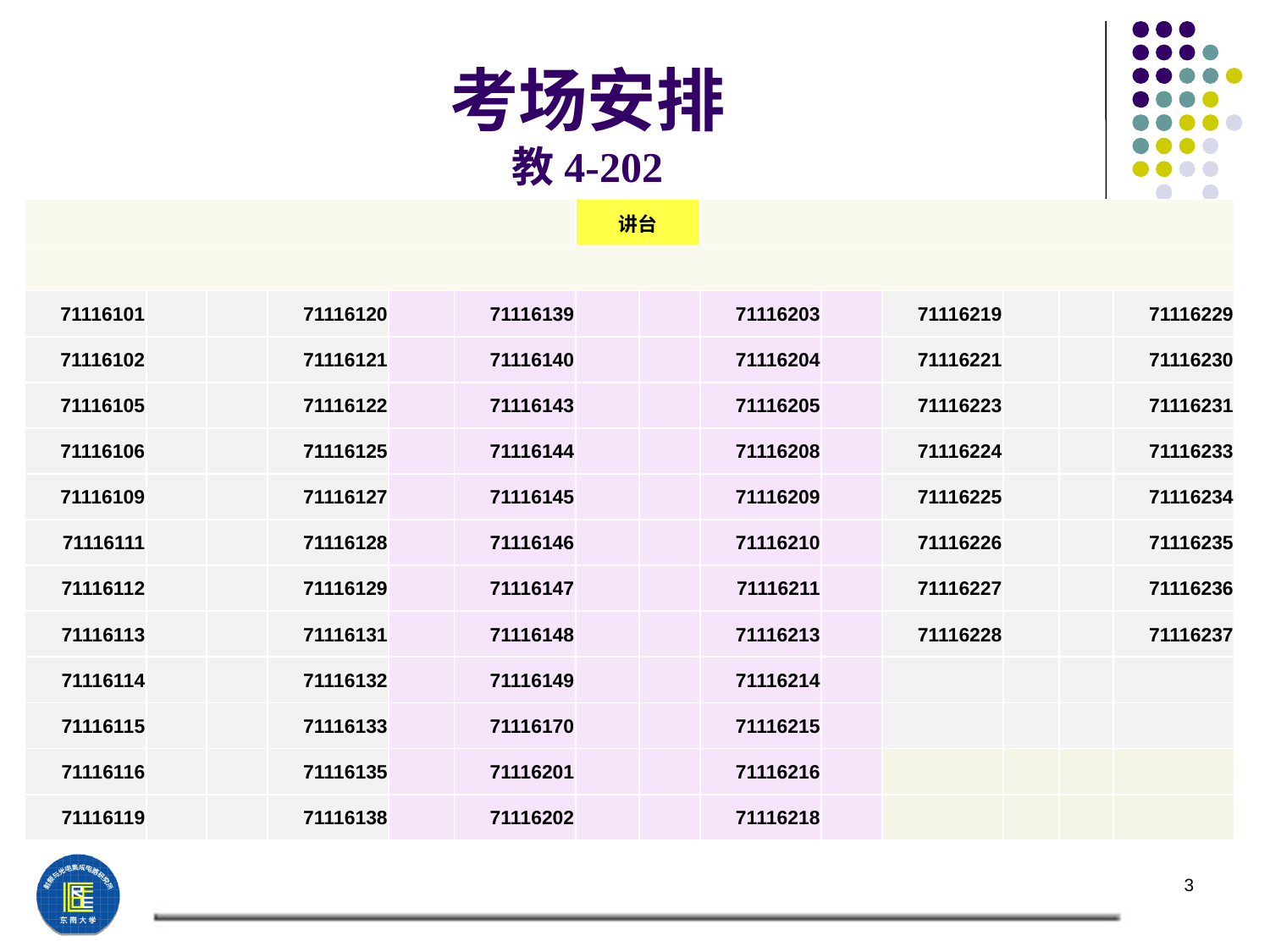

# 考场安排 教4-202
|  |  |  |  |  |  | 讲台 |  |  |  |  |  |  |  |
| --- | --- | --- | --- | --- | --- | --- | --- | --- | --- | --- | --- | --- | --- |
|  |  |  |  |  |  |  |  |  |  |  |  |  |  |
| 71116101 |  |  | 71116120 |  | 71116139 |  |  | 71116203 |  | 71116219 |  |  | 71116229 |
| 71116102 |  |  | 71116121 |  | 71116140 |  |  | 71116204 |  | 71116221 |  |  | 71116230 |
| 71116105 |  |  | 71116122 |  | 71116143 |  |  | 71116205 |  | 71116223 |  |  | 71116231 |
| 71116106 |  |  | 71116125 |  | 71116144 |  |  | 71116208 |  | 71116224 |  |  | 71116233 |
| 71116109 |  |  | 71116127 |  | 71116145 |  |  | 71116209 |  | 71116225 |  |  | 71116234 |
| 71116111 |  |  | 71116128 |  | 71116146 |  |  | 71116210 |  | 71116226 |  |  | 71116235 |
| 71116112 |  |  | 71116129 |  | 71116147 |  |  | 71116211 |  | 71116227 |  |  | 71116236 |
| 71116113 |  |  | 71116131 |  | 71116148 |  |  | 71116213 |  | 71116228 |  |  | 71116237 |
| 71116114 |  |  | 71116132 |  | 71116149 |  |  | 71116214 |  |  |  |  |  |
| 71116115 |  |  | 71116133 |  | 71116170 |  |  | 71116215 |  |  |  |  |  |
| 71116116 |  |  | 71116135 |  | 71116201 |  |  | 71116216 |  |  |  |  |  |
| 71116119 |  |  | 71116138 |  | 71116202 |  |  | 71116218 |  |  |  |  |  |
3